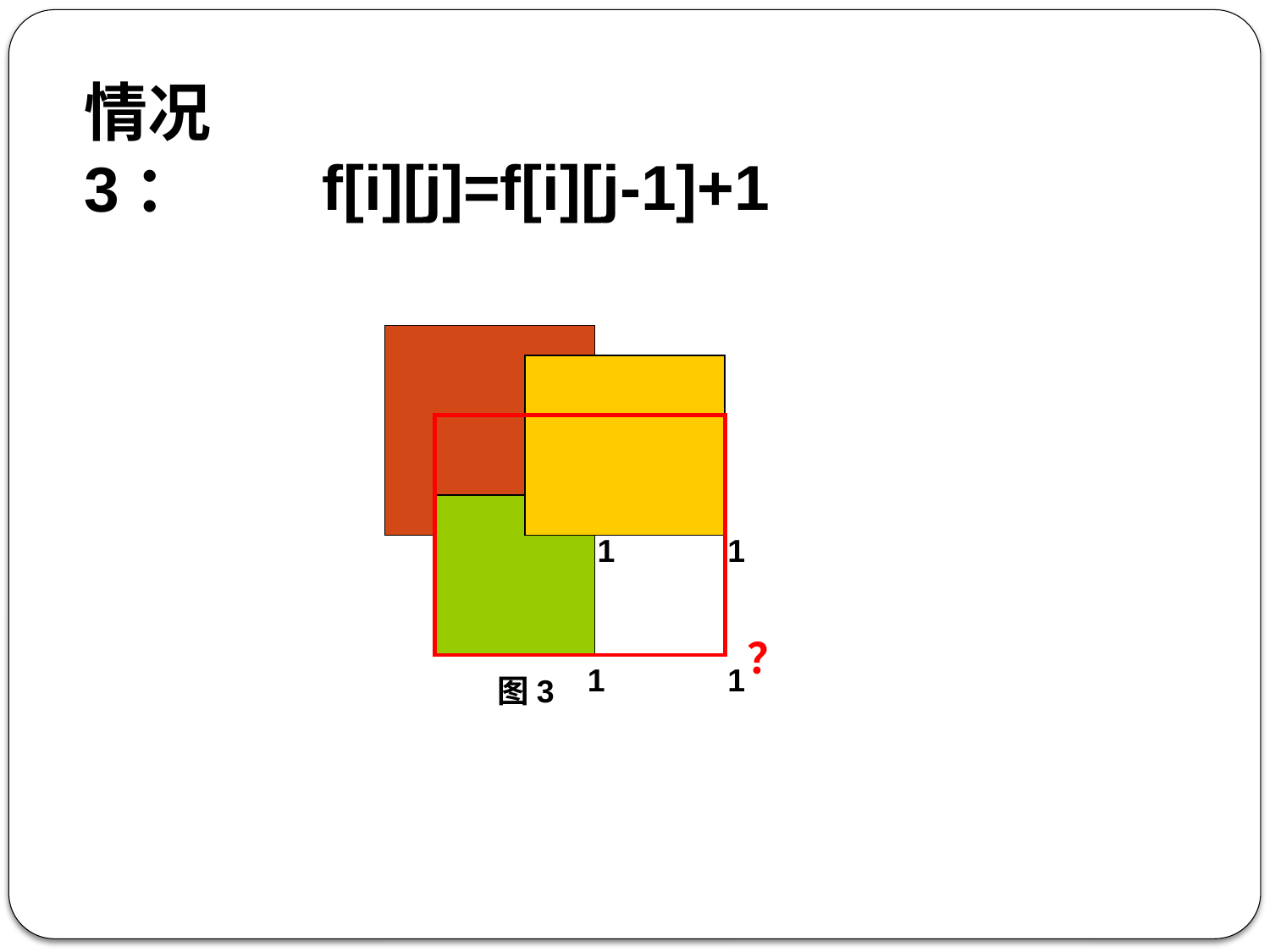

情况3：
f[i][j]=f[i][j-1]+1

1
1

？
1
1

图3